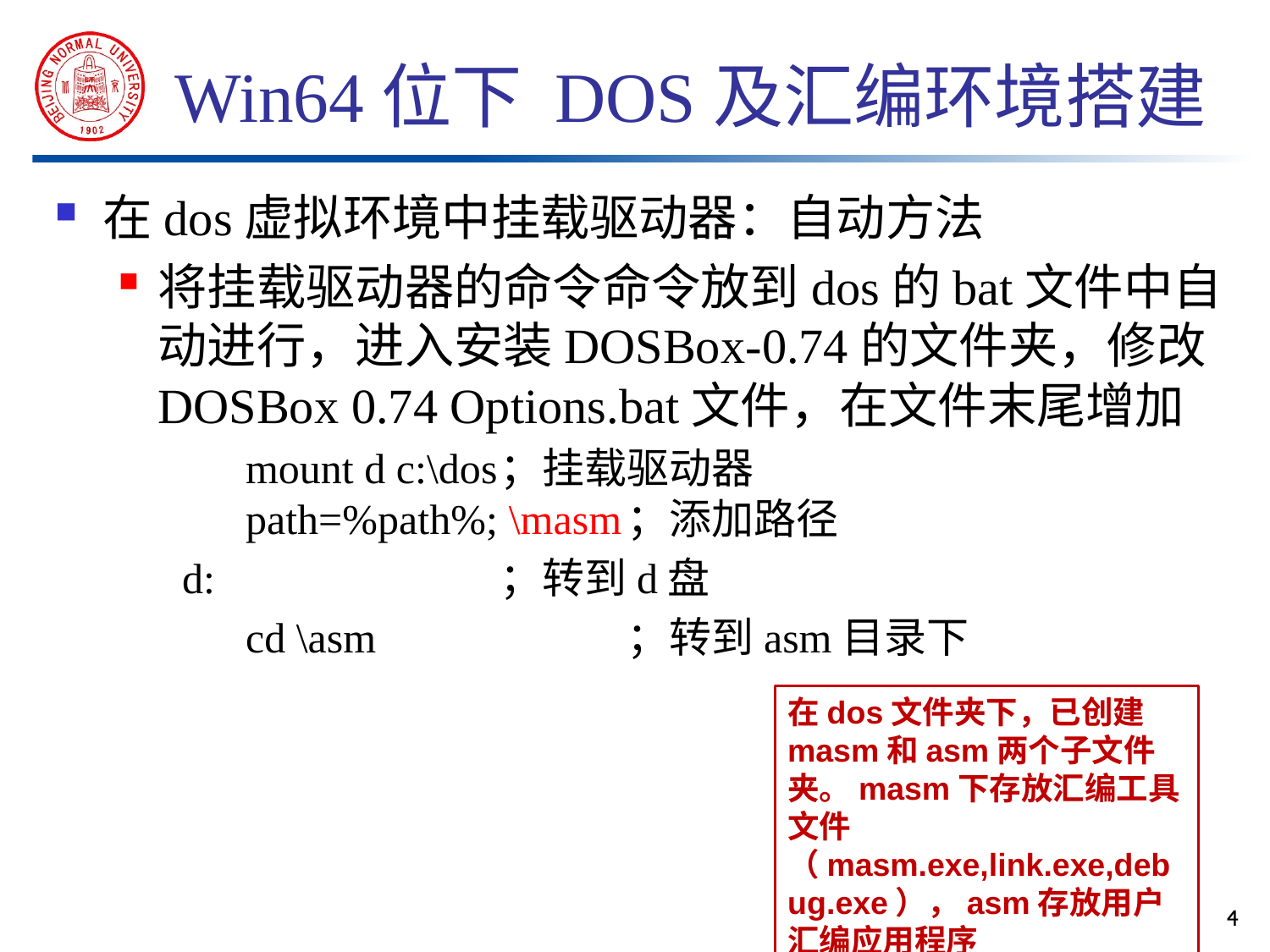

# Win64位下 DOS及汇编环境搭建
在dos虚拟环境中挂载驱动器：自动方法
将挂载驱动器的命令命令放到dos的bat文件中自动进行，进入安装DOSBox-0.74的文件夹，修改DOSBox 0.74 Options.bat文件，在文件末尾增加
	mount d c:\dos	；挂载驱动器
	path=%path%; \masm	；添加路径
      d:			；转到d盘
	cd \asm		；转到asm目录下
在dos文件夹下，已创建masm和asm两个子文件夹。masm下存放汇编工具文件（masm.exe,link.exe,debug.exe），asm存放用户汇编应用程序